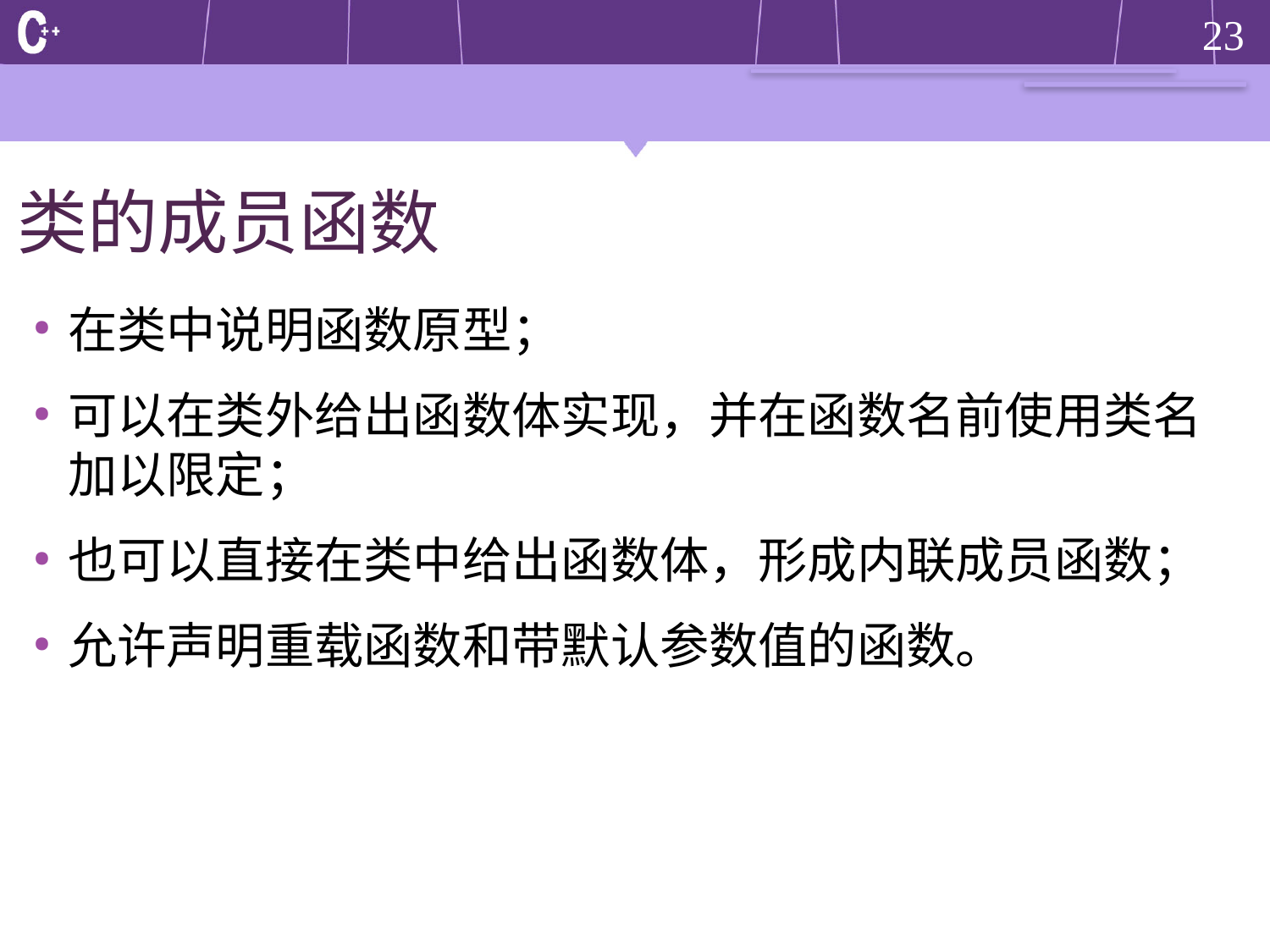

# 类的成员函数
在类中说明函数原型；
可以在类外给出函数体实现，并在函数名前使用类名加以限定；
也可以直接在类中给出函数体，形成内联成员函数；
允许声明重载函数和带默认参数值的函数。